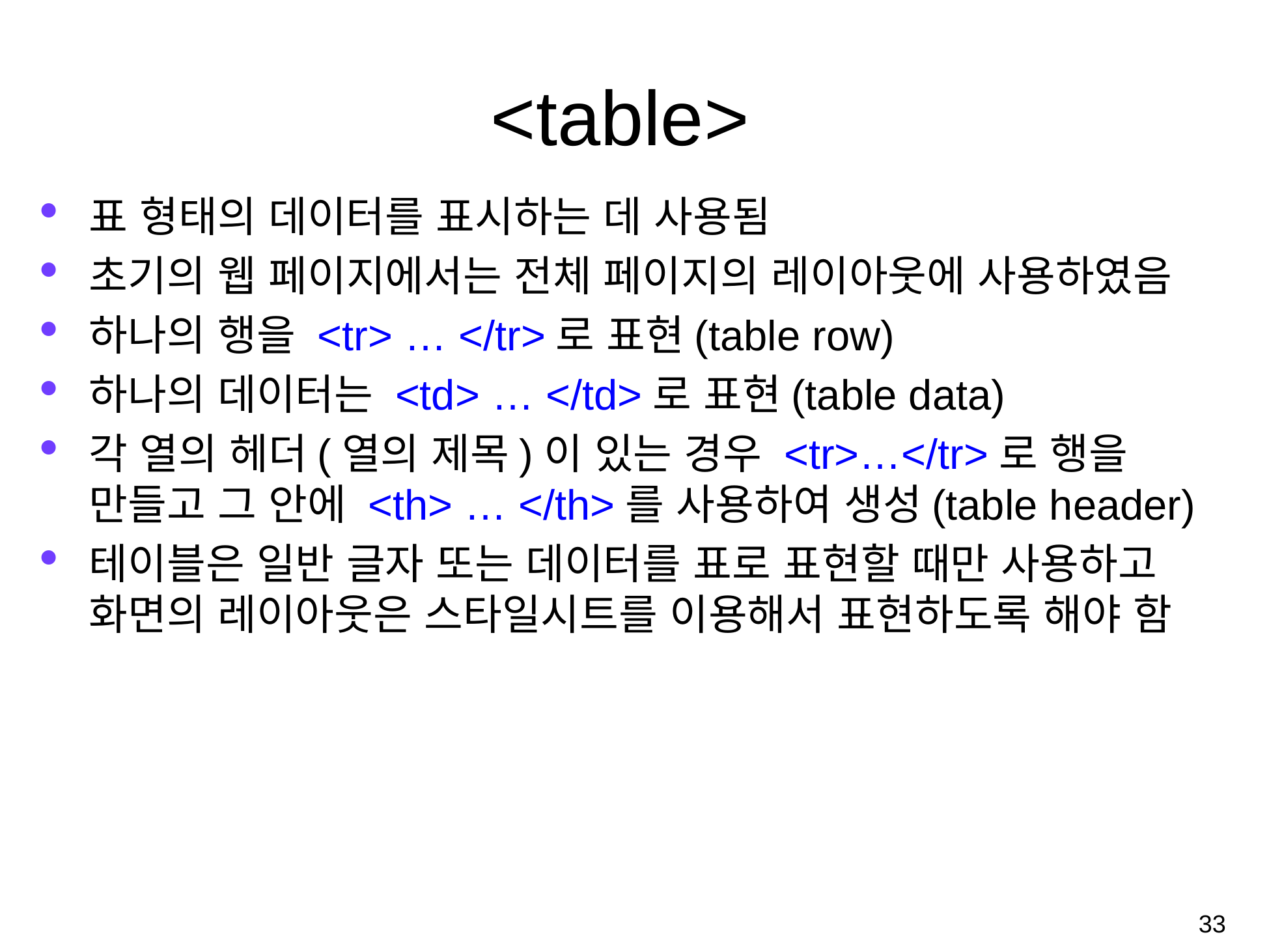

# <table>
표 형태의 데이터를 표시하는 데 사용됨
초기의 웹 페이지에서는 전체 페이지의 레이아웃에 사용하였음
하나의 행을 <tr> … </tr>로 표현(table row)
하나의 데이터는 <td> … </td>로 표현(table data)
각 열의 헤더(열의 제목)이 있는 경우 <tr>…</tr>로 행을 만들고 그 안에 <th> … </th>를 사용하여 생성(table header)
테이블은 일반 글자 또는 데이터를 표로 표현할 때만 사용하고 화면의 레이아웃은 스타일시트를 이용해서 표현하도록 해야 함

33